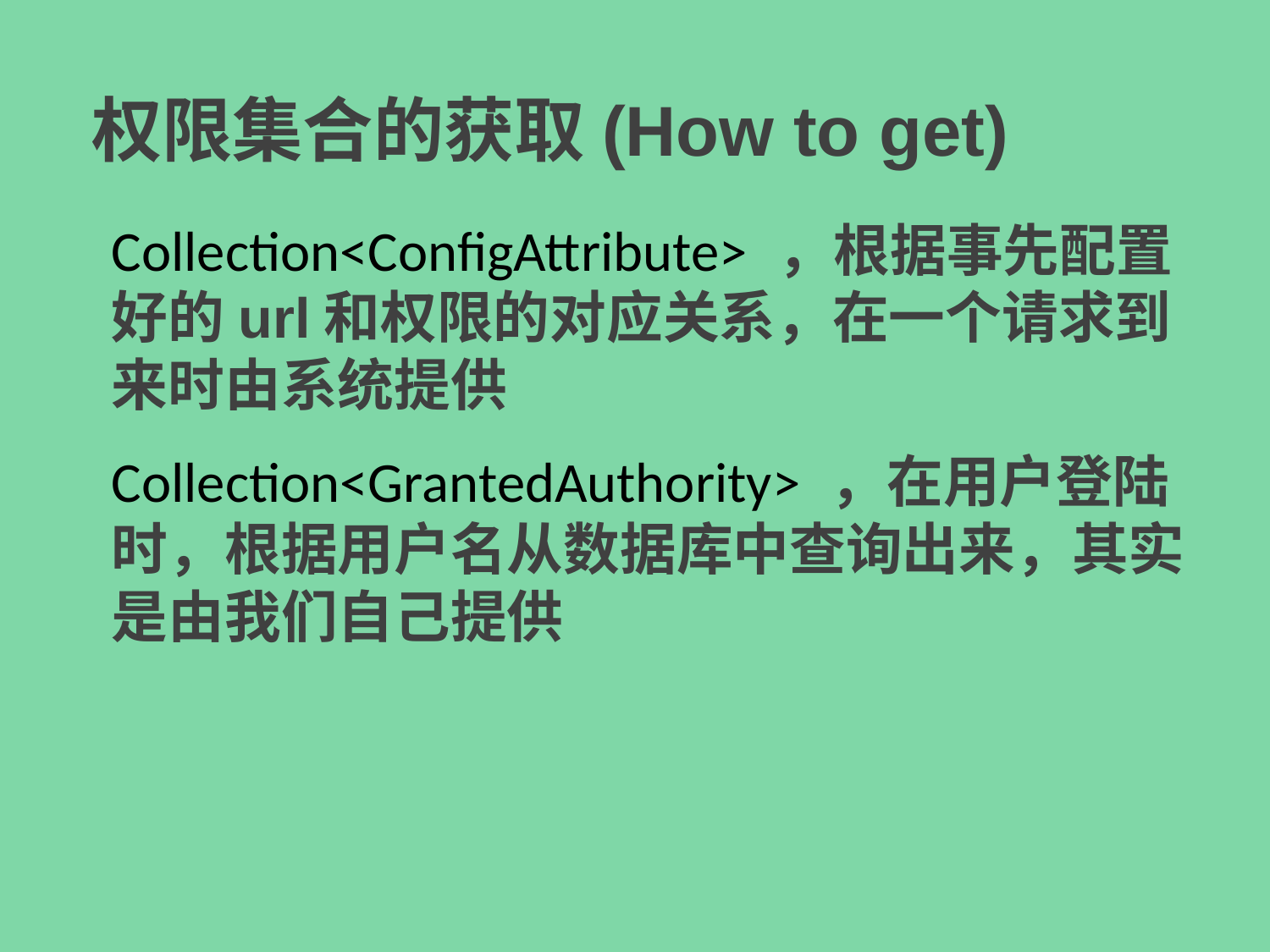

权限集合的获取(How to get)
Collection<ConfigAttribute> ，根据事先配置好的url和权限的对应关系，在一个请求到来时由系统提供
Collection<GrantedAuthority> ，在用户登陆时，根据用户名从数据库中查询出来，其实是由我们自己提供